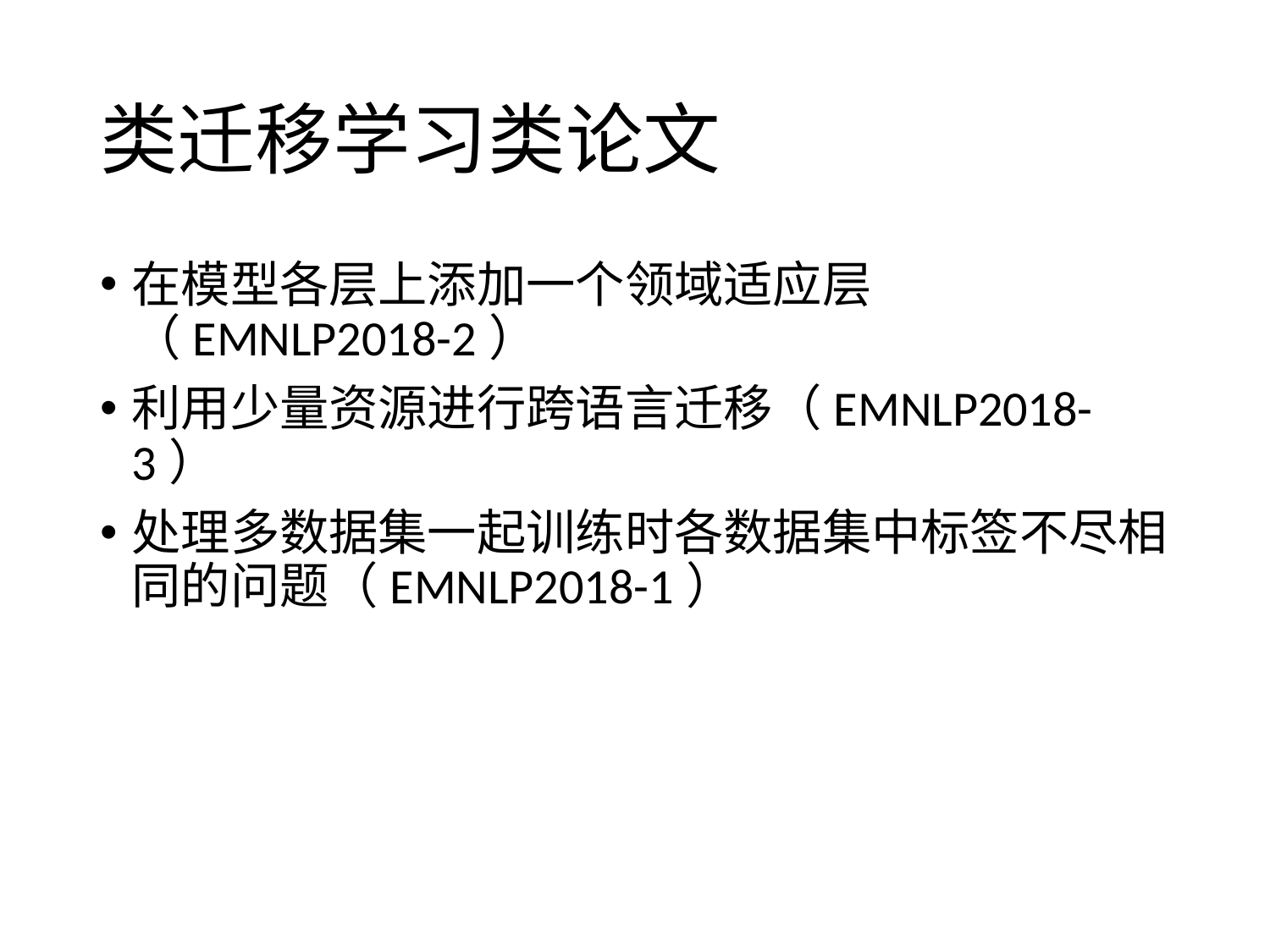

# 类迁移学习类论文
在模型各层上添加一个领域适应层（EMNLP2018-2）
利用少量资源进行跨语言迁移（EMNLP2018-3）
处理多数据集一起训练时各数据集中标签不尽相同的问题（EMNLP2018-1）